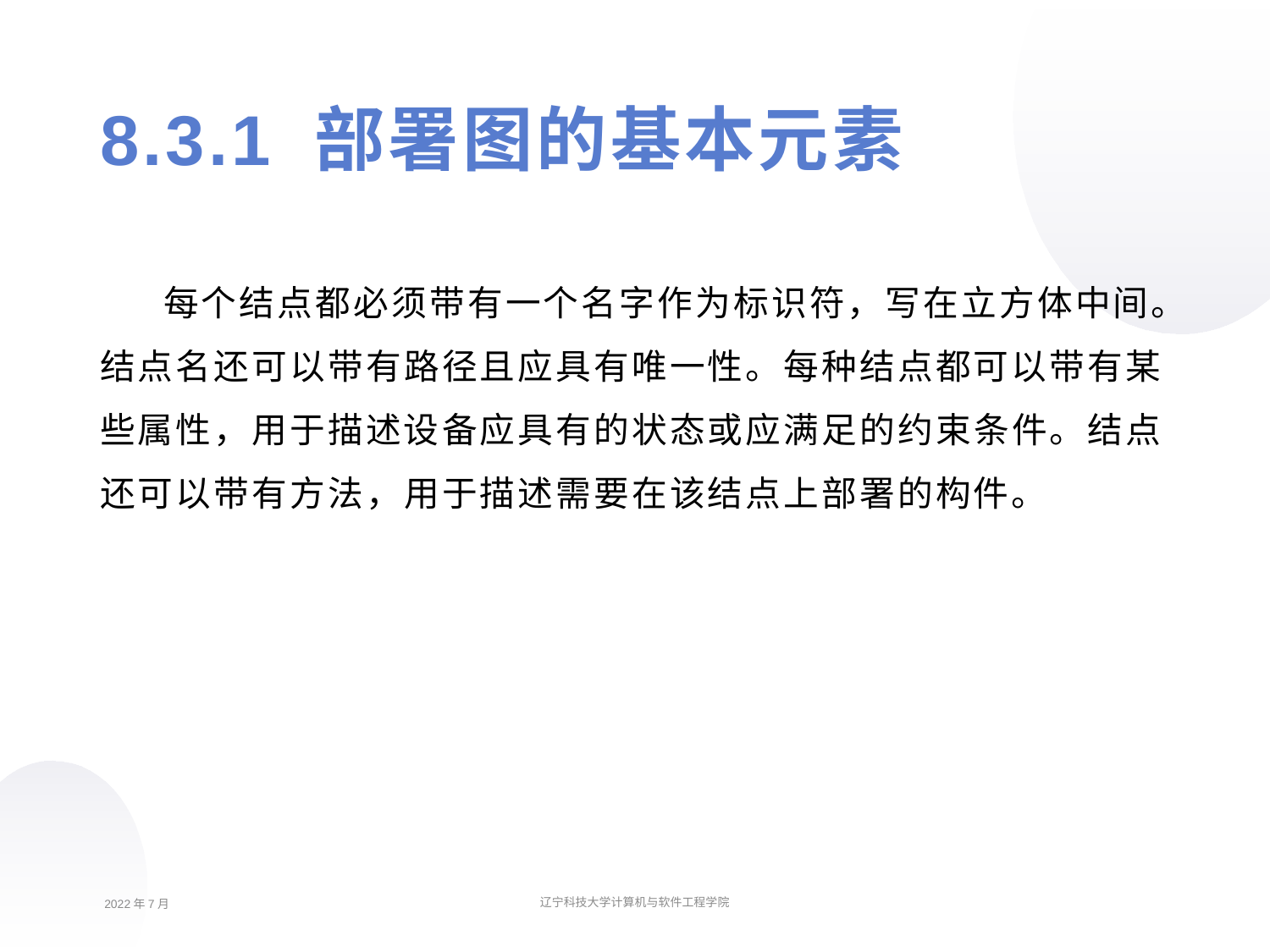

8.3.1 部署图的基本元素
每个结点都必须带有一个名字作为标识符，写在立方体中间。结点名还可以带有路径且应具有唯一性。每种结点都可以带有某些属性，用于描述设备应具有的状态或应满足的约束条件。结点还可以带有方法，用于描述需要在该结点上部署的构件。

2022年7月
辽宁科技大学计算机与软件工程学院
70